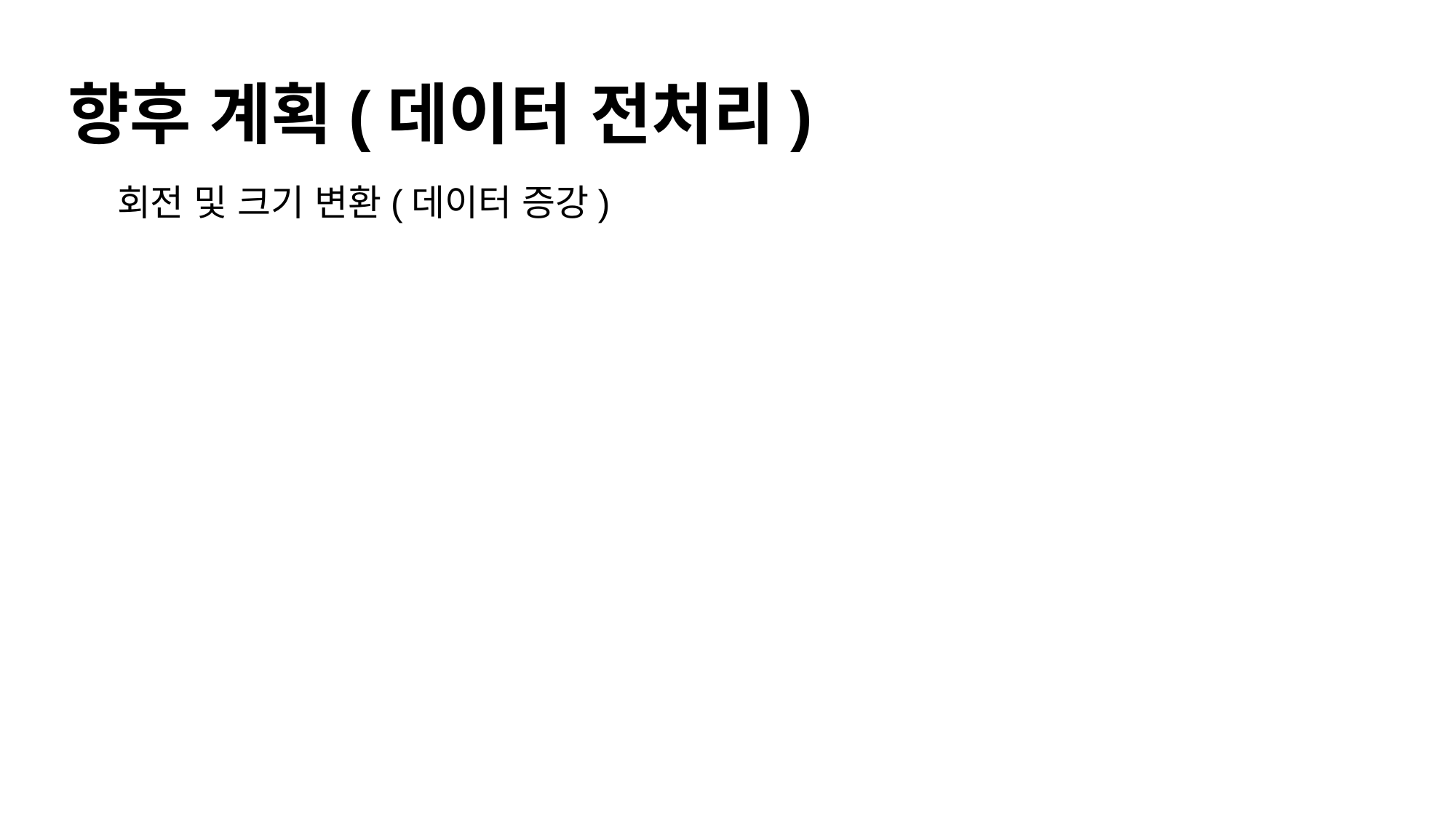

# 향후 계획(데이터 전처리)
회전 및 크기 변환(데이터 증강)